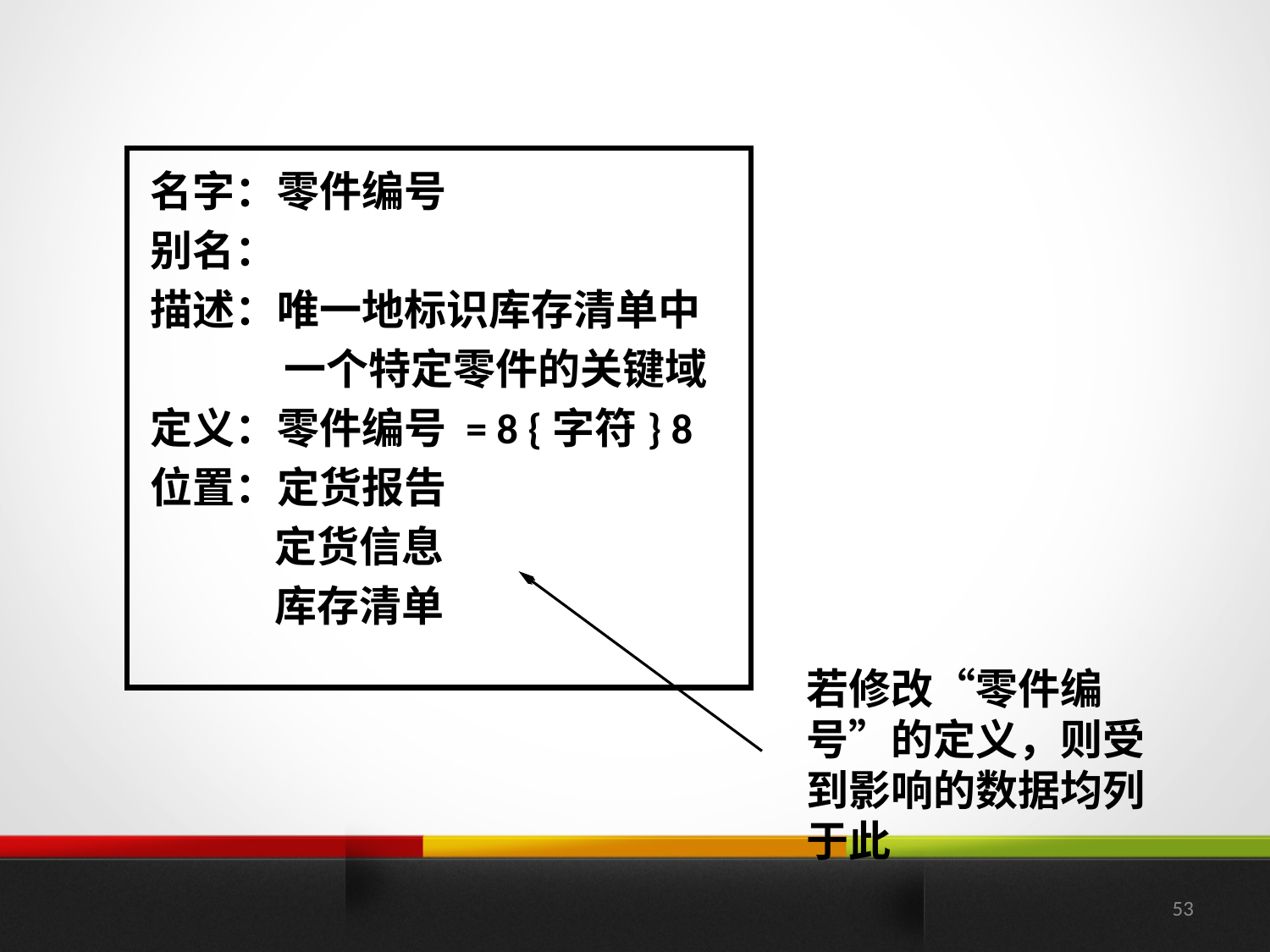

名字：零件编号
别名：
描述：唯一地标识库存清单中
             一个特定零件的关键域
定义：零件编号 = 8 {字符} 8
位置：定货报告
            定货信息
            库存清单

若修改“零件编号”的定义，则受到影响的数据均列于此
53